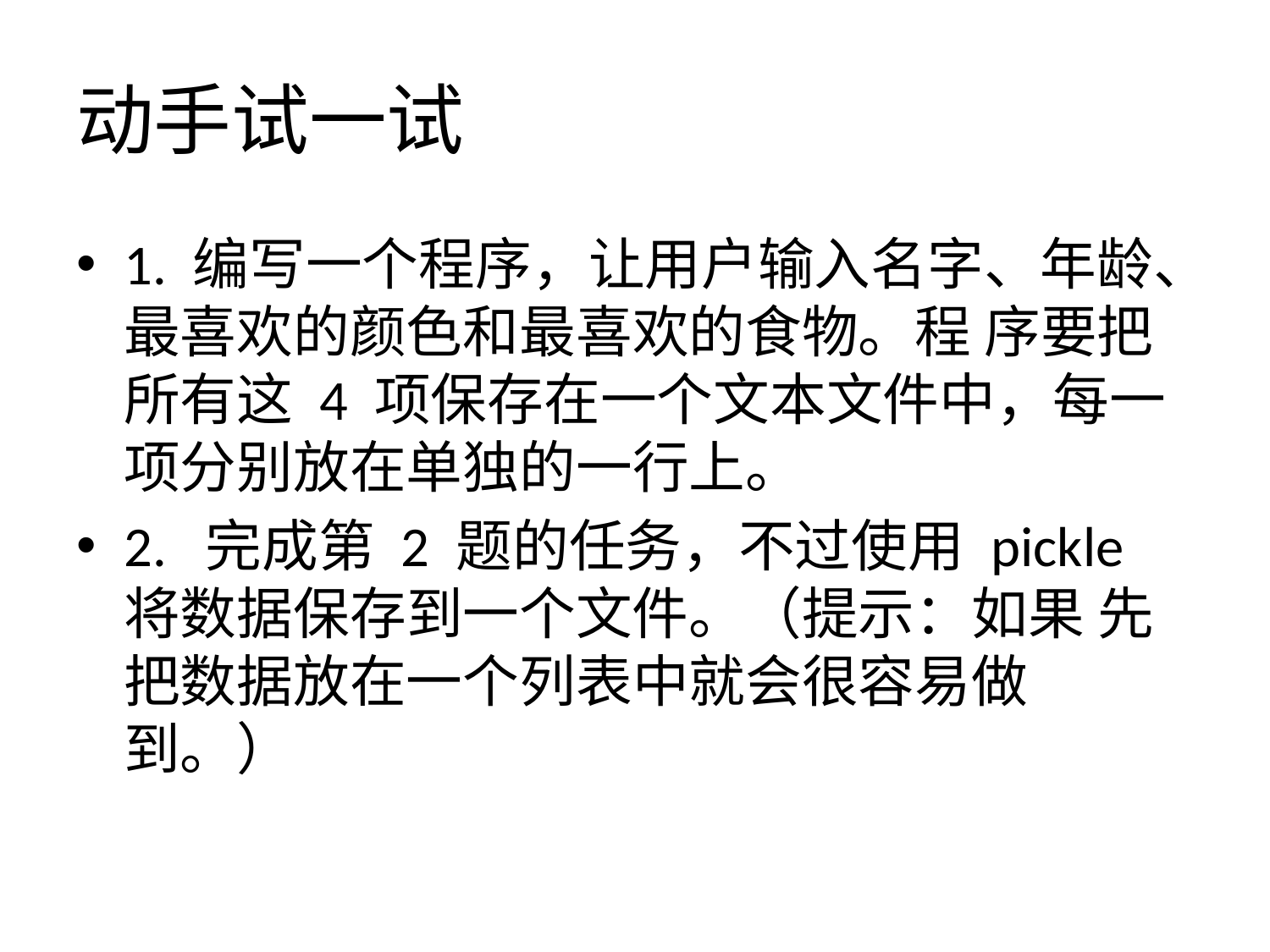

# 动手试一试
1. 编写一个程序，让用户输入名字、年龄、最喜欢的颜色和最喜欢的食物。程 序要把所有这 4 项保存在一个文本文件中，每一项分别放在单独的一行上。
2.  完成第 2 题的任务，不过使用 pickle将数据保存到一个文件。（提示：如果 先把数据放在一个列表中就会很容易做到。）